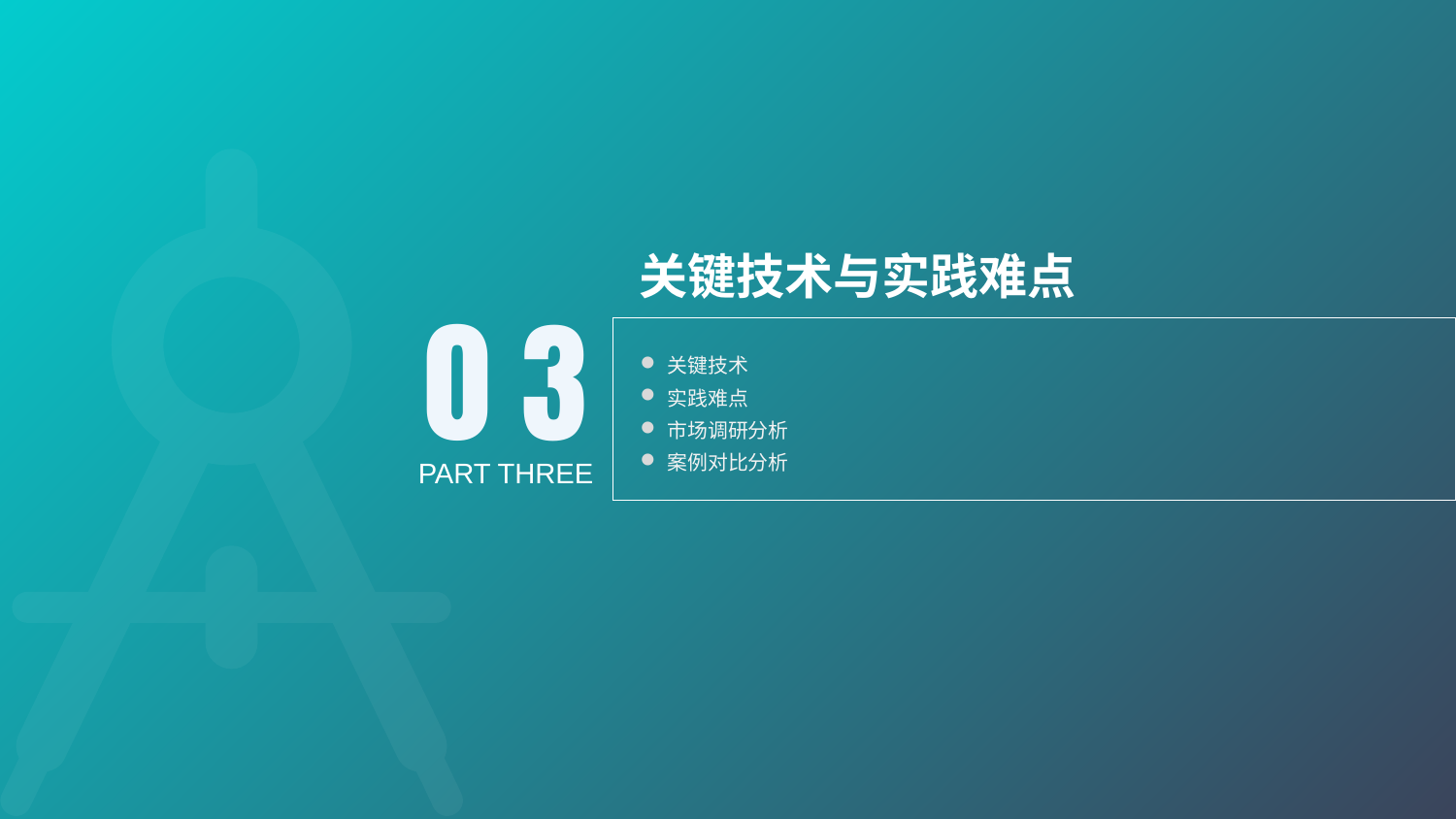

关键技术与实践难点
0 3

关键技术
实践难点
市场调研分析
案例对比分析
PART THREE